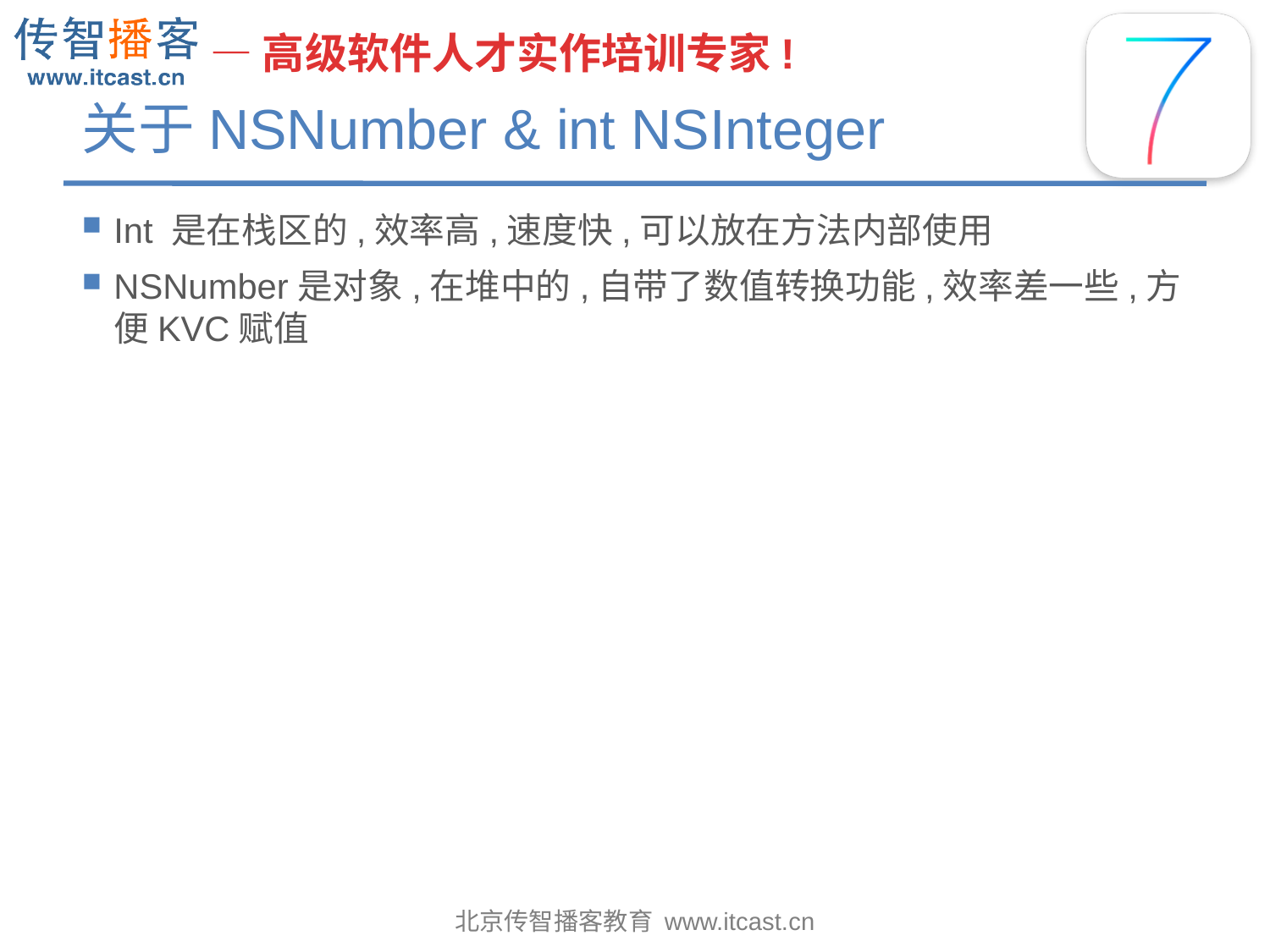

# 关于NSNumber & int NSInteger
Int 是在栈区的,效率高,速度快,可以放在方法内部使用
NSNumber是对象,在堆中的,自带了数值转换功能,效率差一些,方便KVC赋值